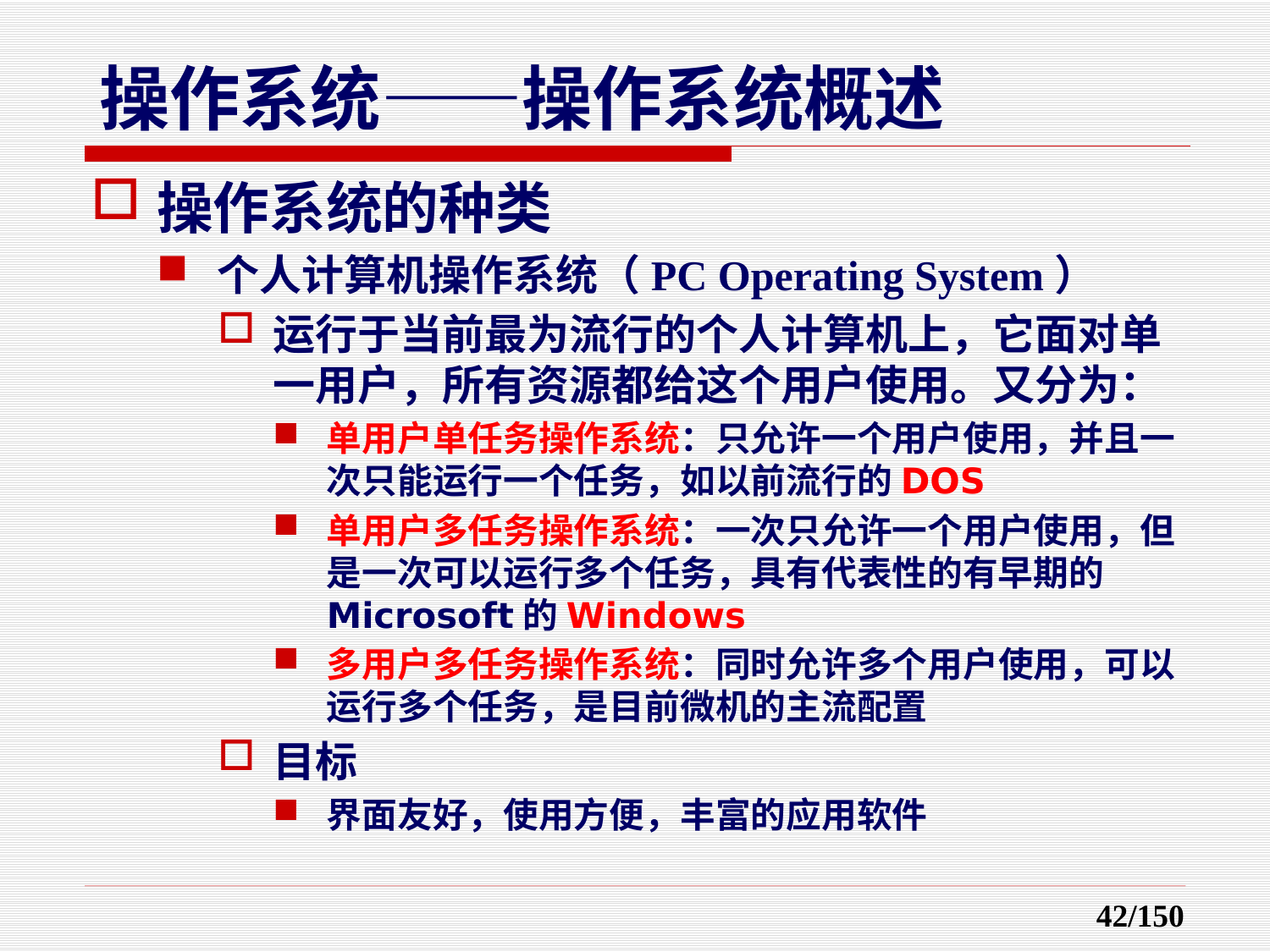

操作系统的种类
个人计算机操作系统（PC Operating System）
运行于当前最为流行的个人计算机上，它面对单一用户，所有资源都给这个用户使用。又分为：
单用户单任务操作系统：只允许一个用户使用，并且一次只能运行一个任务，如以前流行的DOS
单用户多任务操作系统：一次只允许一个用户使用，但是一次可以运行多个任务，具有代表性的有早期的Microsoft的Windows
多用户多任务操作系统：同时允许多个用户使用，可以运行多个任务，是目前微机的主流配置
目标
界面友好，使用方便，丰富的应用软件